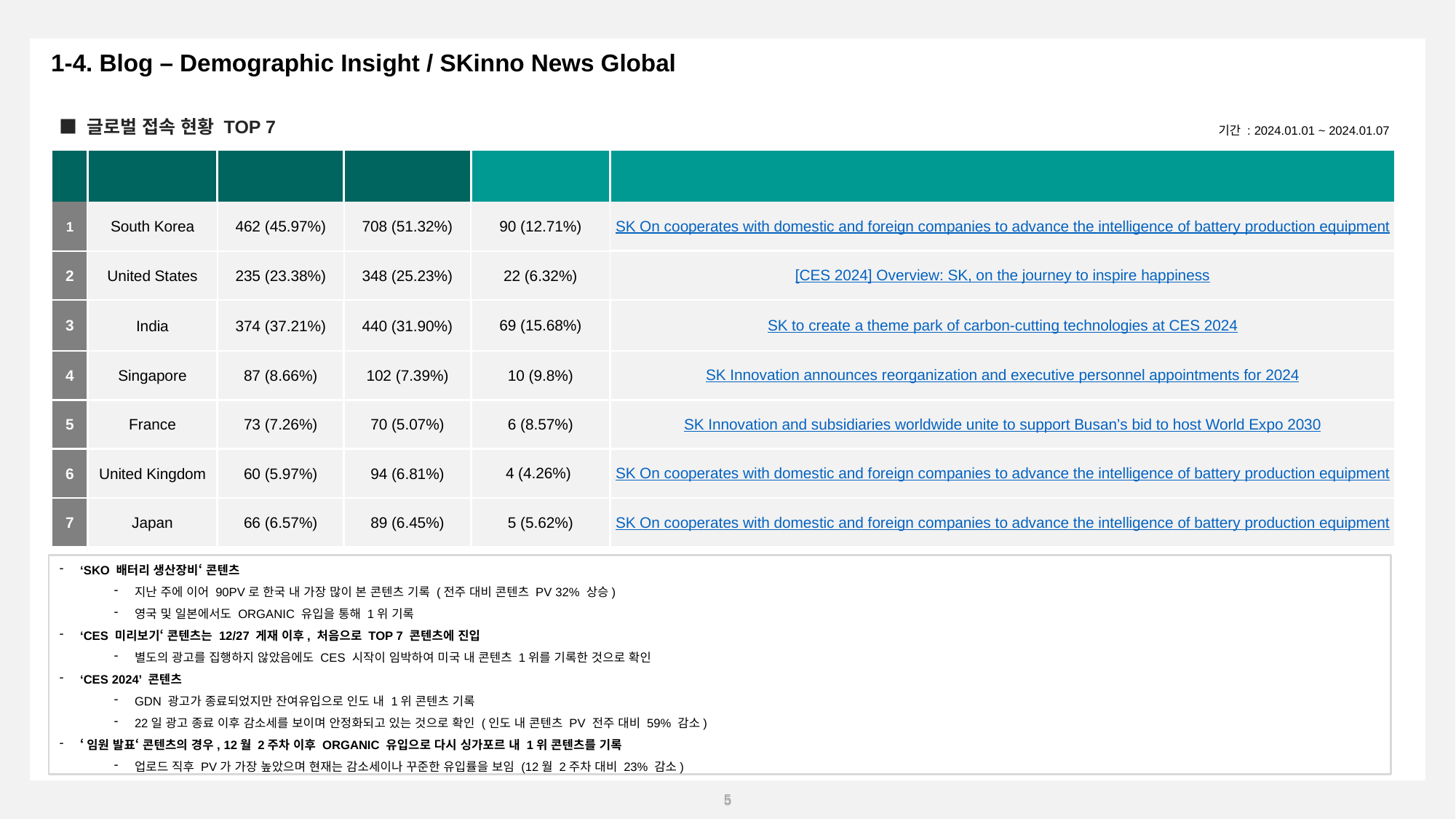

1-4. Blog – Demographic Insight / SKinno News Global
■ 글로벌 접속 현황 TOP 7
기간 : 2024.01.01 ~ 2024.01.07
| 순위 | 국가 | 총 방문 수 (비중) | 총 페이지뷰 (비중) | 해당국가 콘텐츠 PV (비중) | 가장 많이 본 콘텐츠 |
| --- | --- | --- | --- | --- | --- |
| 1 | South Korea | 462 (45.97%) | 708 (51.32%) | 90 (12.71%) | SK On cooperates with domestic and foreign companies to advance the intelligence of battery production equipment |
| 2 | United States | 235 (23.38%) | 348 (25.23%) | 22 (6.32%) | [CES 2024] Overview: SK, on the journey to inspire happiness |
| 3 | India | 374 (37.21%) | 440 (31.90%) | 69 (15.68%) | SK to create a theme park of carbon-cutting technologies at CES 2024 |
| 4 | Singapore | 87 (8.66%) | 102 (7.39%) | 10 (9.8%) | SK Innovation announces reorganization and executive personnel appointments for 2024 |
| 5 | France | 73 (7.26%) | 70 (5.07%) | 6 (8.57%) | SK Innovation and subsidiaries worldwide unite to support Busan’s bid to host World Expo 2030 |
| 6 | United Kingdom | 60 (5.97%) | 94 (6.81%) | 4 (4.26%) | SK On cooperates with domestic and foreign companies to advance the intelligence of battery production equipment |
| 7 | Japan | 66 (6.57%) | 89 (6.45%) | 5 (5.62%) | SK On cooperates with domestic and foreign companies to advance the intelligence of battery production equipment |
‘SKO 배터리 생산장비‘ 콘텐츠
지난 주에 이어 90PV로 한국 내 가장 많이 본 콘텐츠 기록 (전주 대비 콘텐츠 PV 32% 상승)
영국 및 일본에서도 ORGANIC 유입을 통해 1위 기록
‘CES 미리보기‘ 콘텐츠는 12/27 게재 이후, 처음으로 TOP 7 콘텐츠에 진입
별도의 광고를 집행하지 않았음에도 CES 시작이 임박하여 미국 내 콘텐츠 1위를 기록한 것으로 확인
‘CES 2024’ 콘텐츠
GDN 광고가 종료되었지만 잔여유입으로 인도 내 1위 콘텐츠 기록
22일 광고 종료 이후 감소세를 보이며 안정화되고 있는 것으로 확인 (인도 내 콘텐츠 PV 전주 대비 59% 감소)
‘임원 발표‘ 콘텐츠의 경우, 12월 2주차 이후 ORGANIC 유입으로 다시 싱가포르 내 1위 콘텐츠를 기록
업로드 직후 PV가 가장 높았으며 현재는 감소세이나 꾸준한 유입률을 보임 (12월 2주차 대비 23% 감소)